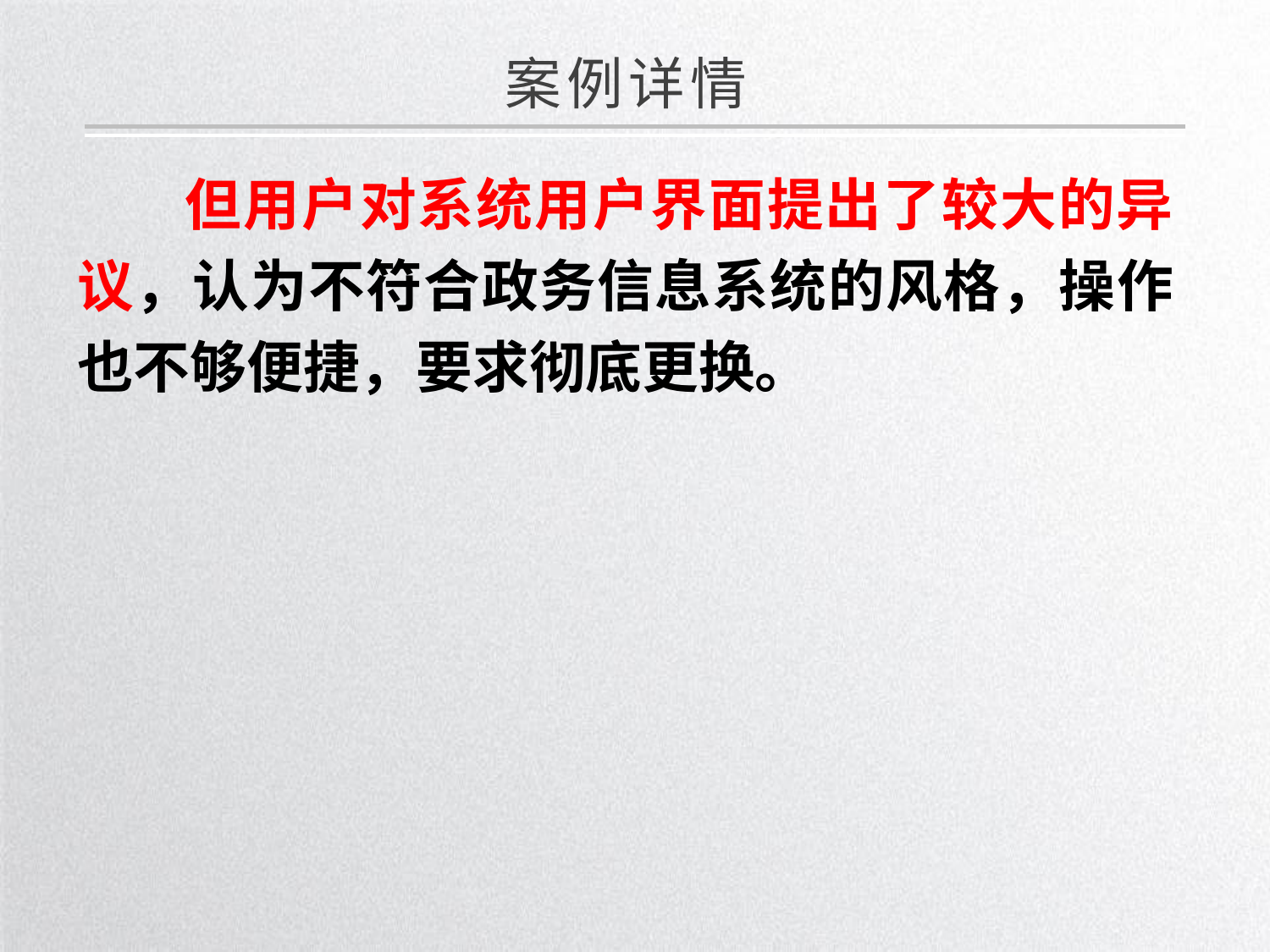

案例详情
  但用户对系统用户界面提出了较大的异议，认为不符合政务信息系统的风格，操作也不够便捷，要求彻底更换。